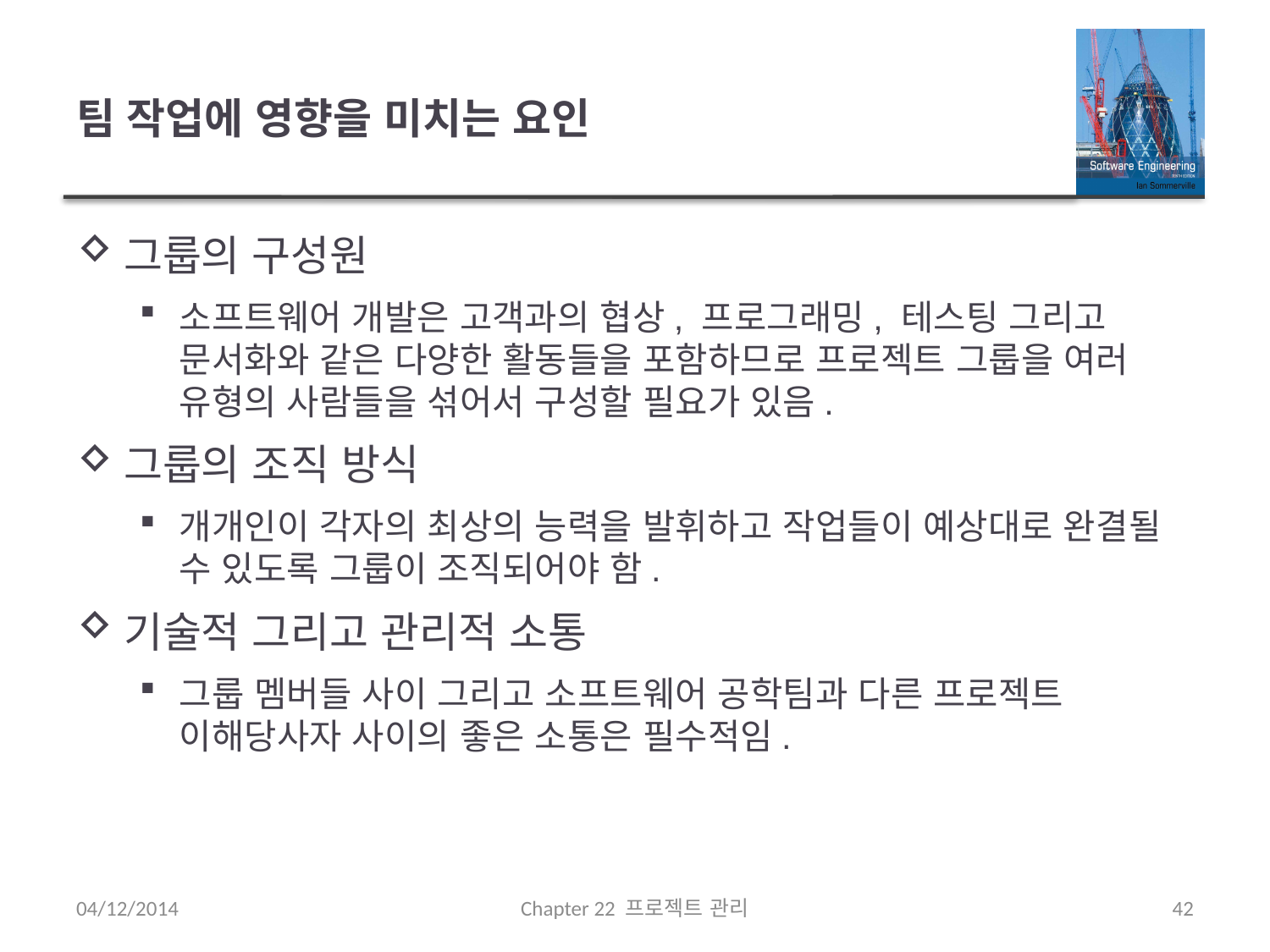

# 팀 작업에 영향을 미치는 요인
그룹의 구성원
소프트웨어 개발은 고객과의 협상, 프로그래밍, 테스팅 그리고 문서화와 같은 다양한 활동들을 포함하므로 프로젝트 그룹을 여러 유형의 사람들을 섞어서 구성할 필요가 있음.
그룹의 조직 방식
개개인이 각자의 최상의 능력을 발휘하고 작업들이 예상대로 완결될 수 있도록 그룹이 조직되어야 함.
기술적 그리고 관리적 소통
그룹 멤버들 사이 그리고 소프트웨어 공학팀과 다른 프로젝트 이해당사자 사이의 좋은 소통은 필수적임.

04/12/2014
Chapter 22 프로젝트 관리
42